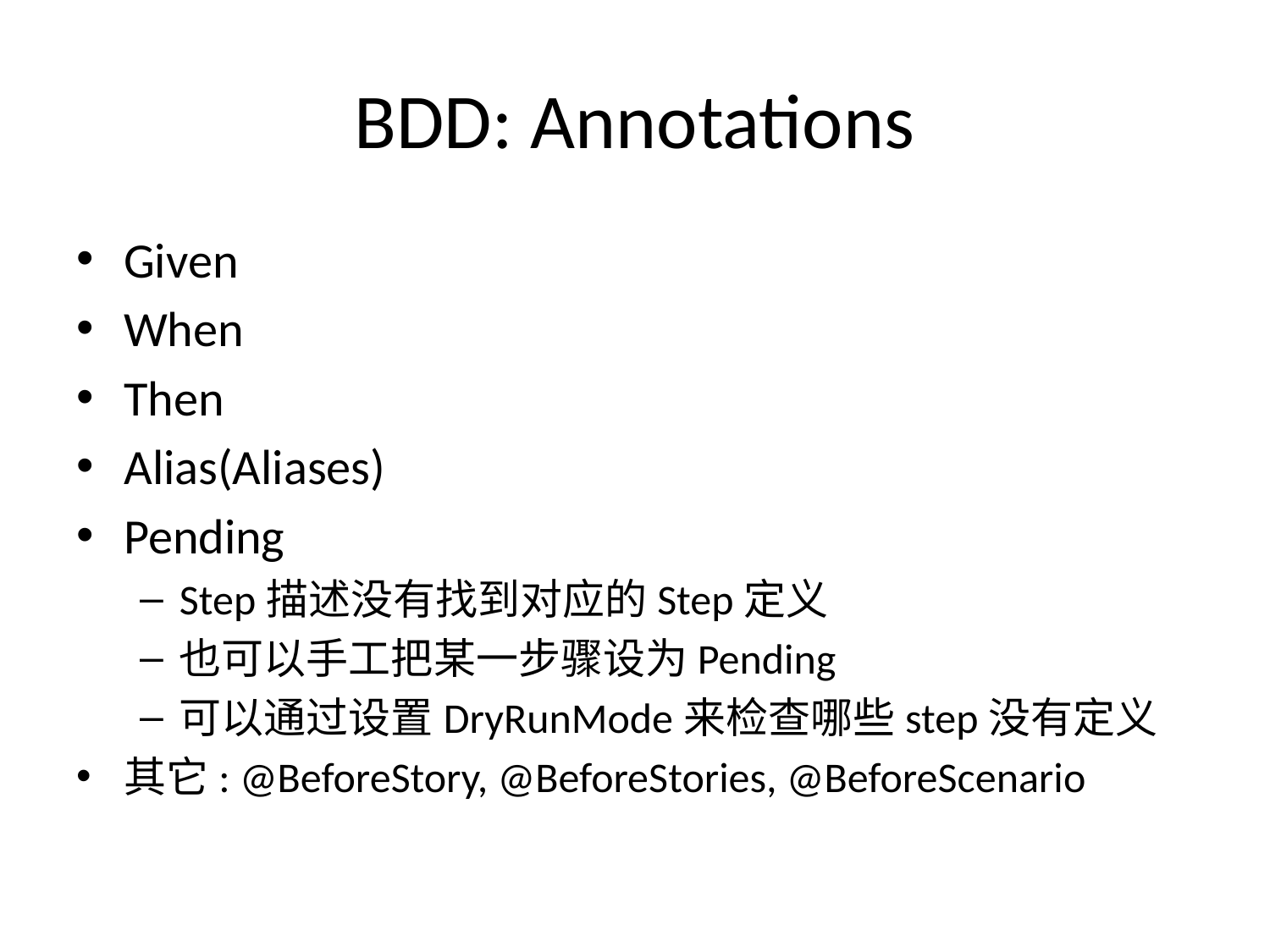

# BDD: Annotations
Given
When
Then
Alias(Aliases)
Pending
Step描述没有找到对应的Step定义
也可以手工把某一步骤设为Pending
可以通过设置DryRunMode来检查哪些step没有定义
其它: @BeforeStory, @BeforeStories, @BeforeScenario